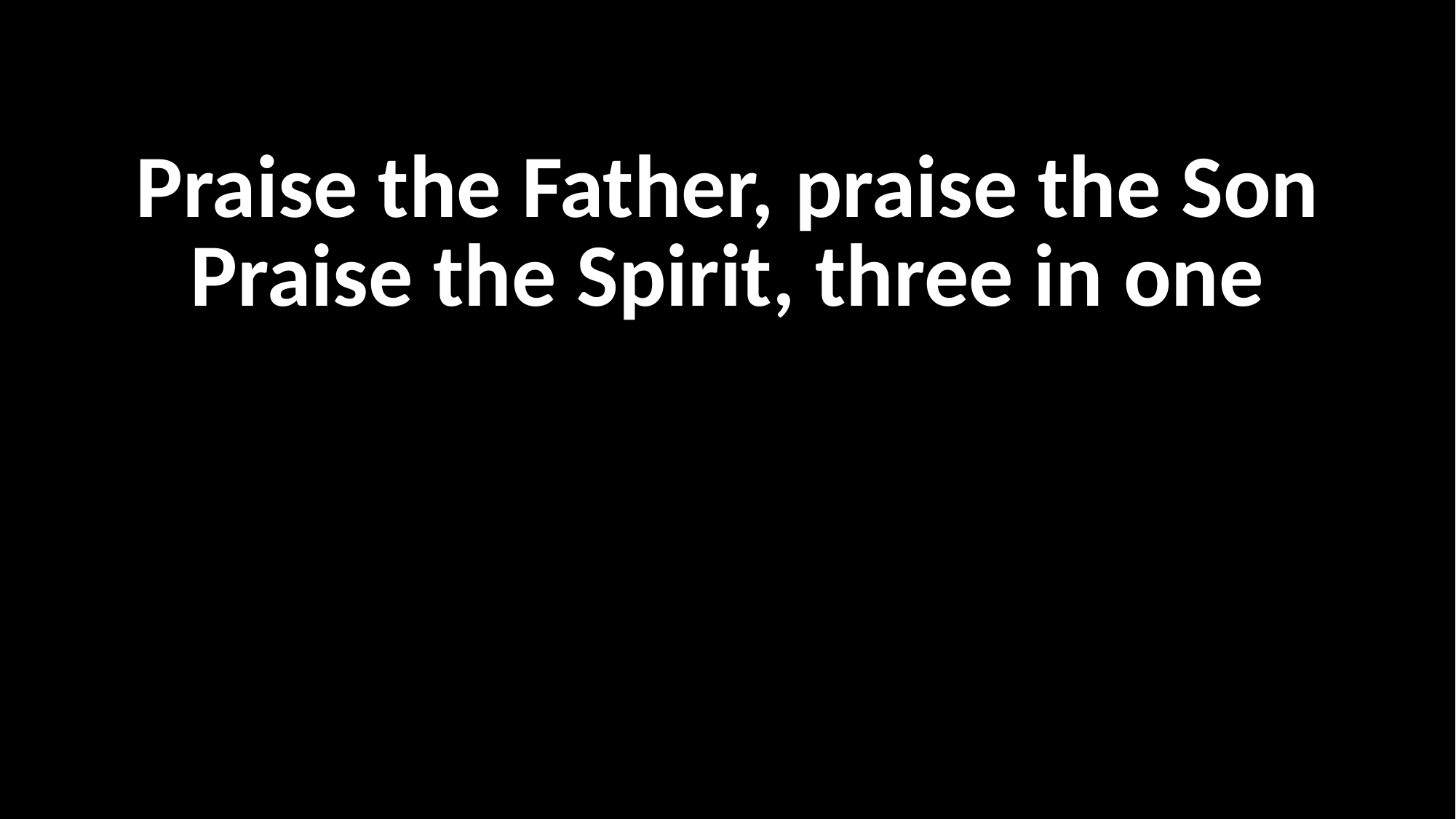

Praise the Father, praise the Son
Praise the Spirit, three in one

할렐루야 할렐루야 할렐루야
예슈아 예슈아